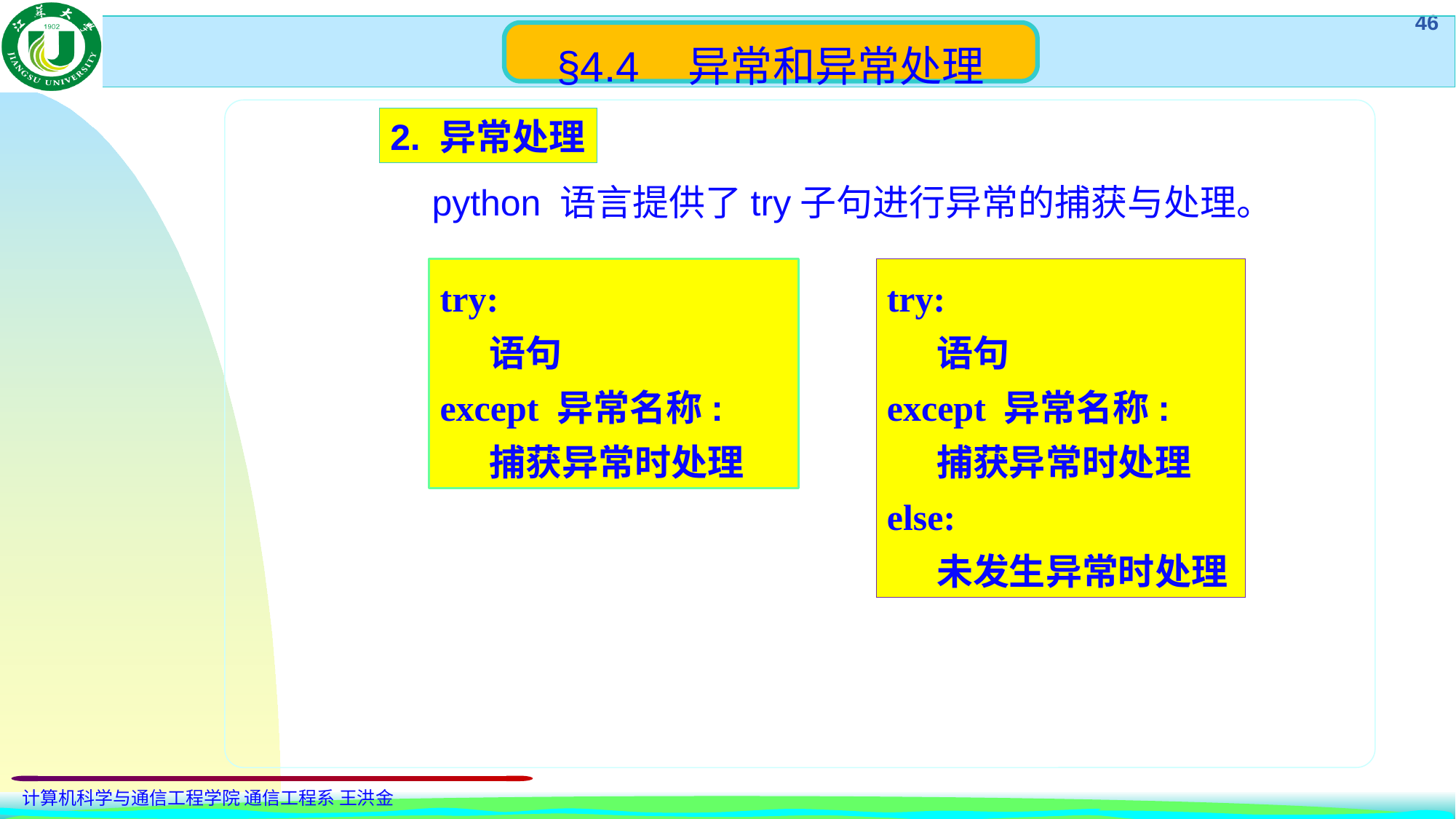

§4.4	 异常和异常处理
2. 异常处理
    python 语言提供了try子句进行异常的捕获与处理。
try:
     语句
except 异常名称:
     捕获异常时处理
try:
     语句
except 异常名称:
     捕获异常时处理
else:
     未发生异常时处理